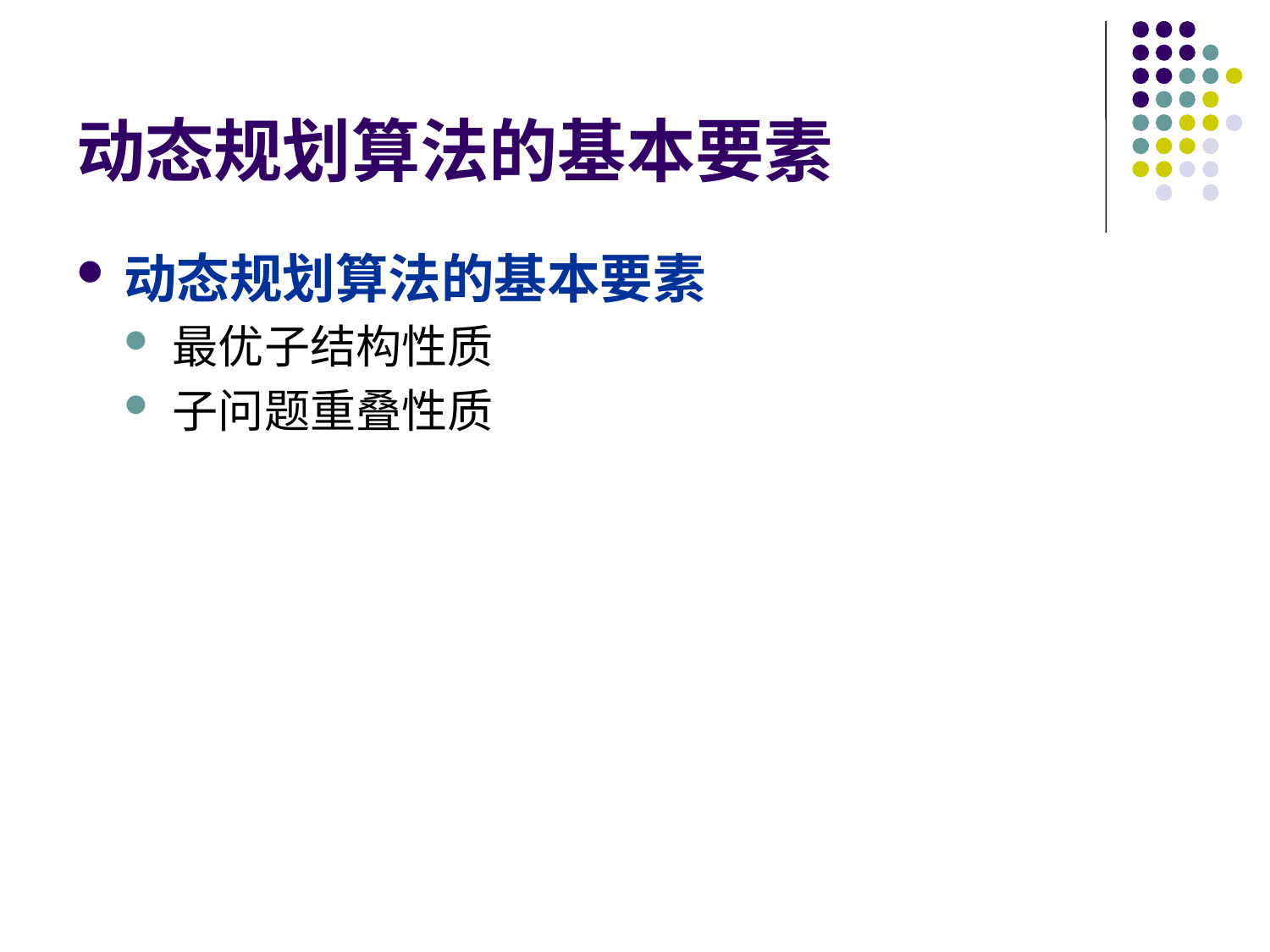

# 动态规划算法的基本要素
动态规划算法的基本要素
最优子结构性质
子问题重叠性质